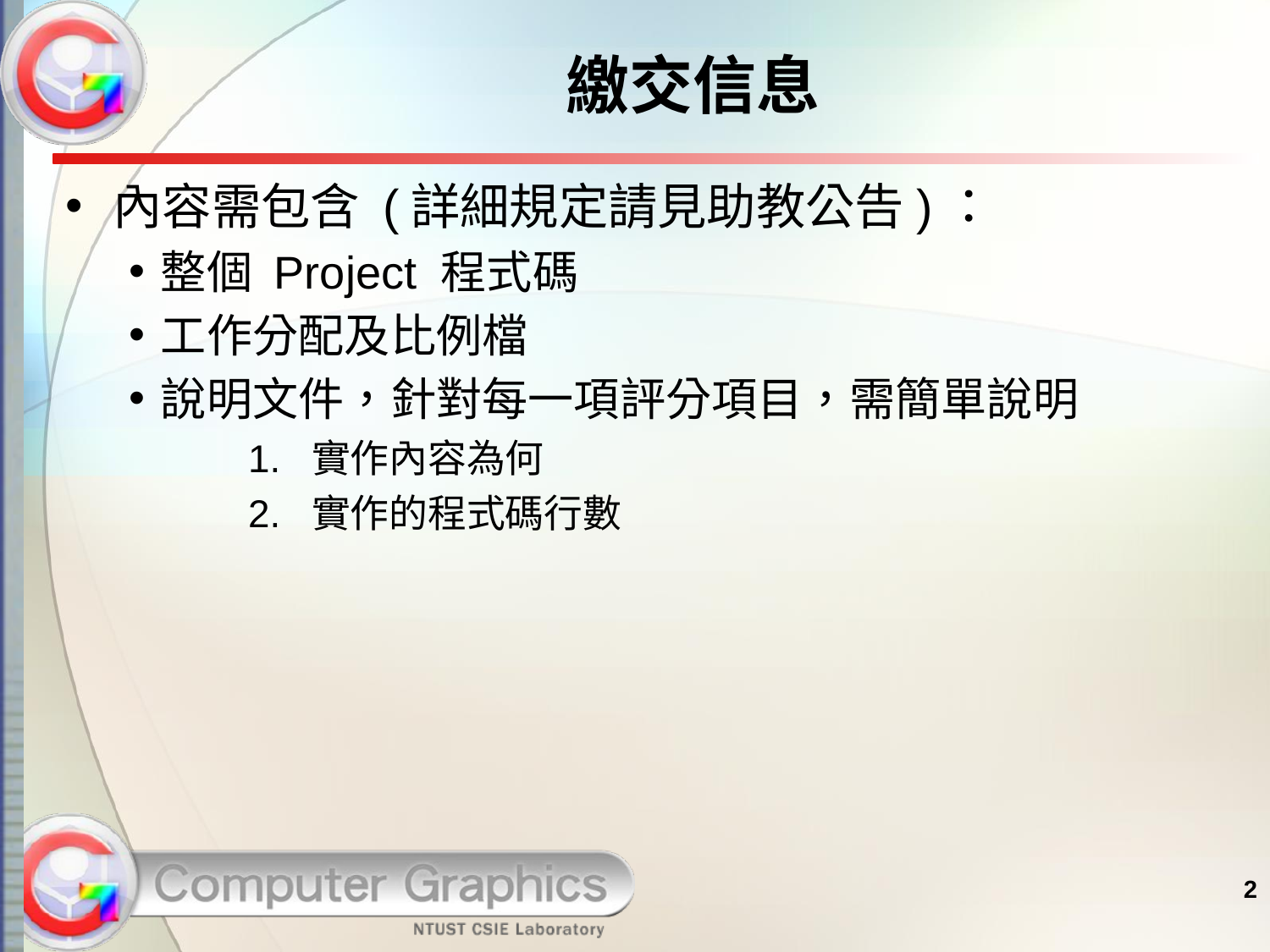

# 繳交信息
內容需包含 (詳細規定請見助教公告)：
整個 Project 程式碼
工作分配及比例檔
說明文件，針對每一項評分項目，需簡單說明
實作內容為何
實作的程式碼行數
2